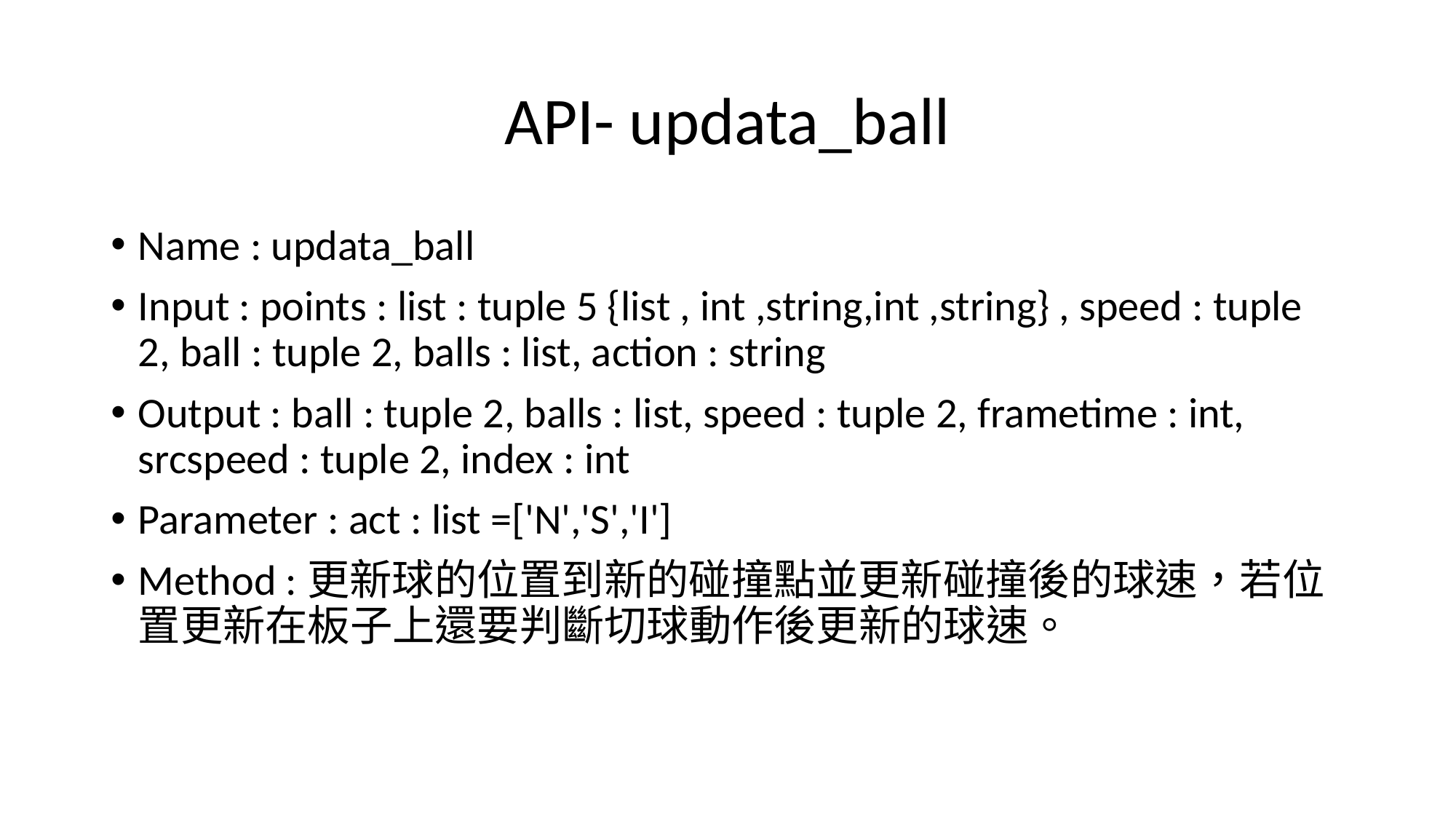

# API- updata_ball
Name : updata_ball
Input : points : list : tuple 5 {list , int ,string,int ,string} , speed : tuple 2, ball : tuple 2, balls : list, action : string
Output : ball : tuple 2, balls : list, speed : tuple 2, frametime : int, srcspeed : tuple 2, index : int
Parameter : act : list =['N','S','I']
Method :更新球的位置到新的碰撞點並更新碰撞後的球速，若位置更新在板子上還要判斷切球動作後更新的球速。